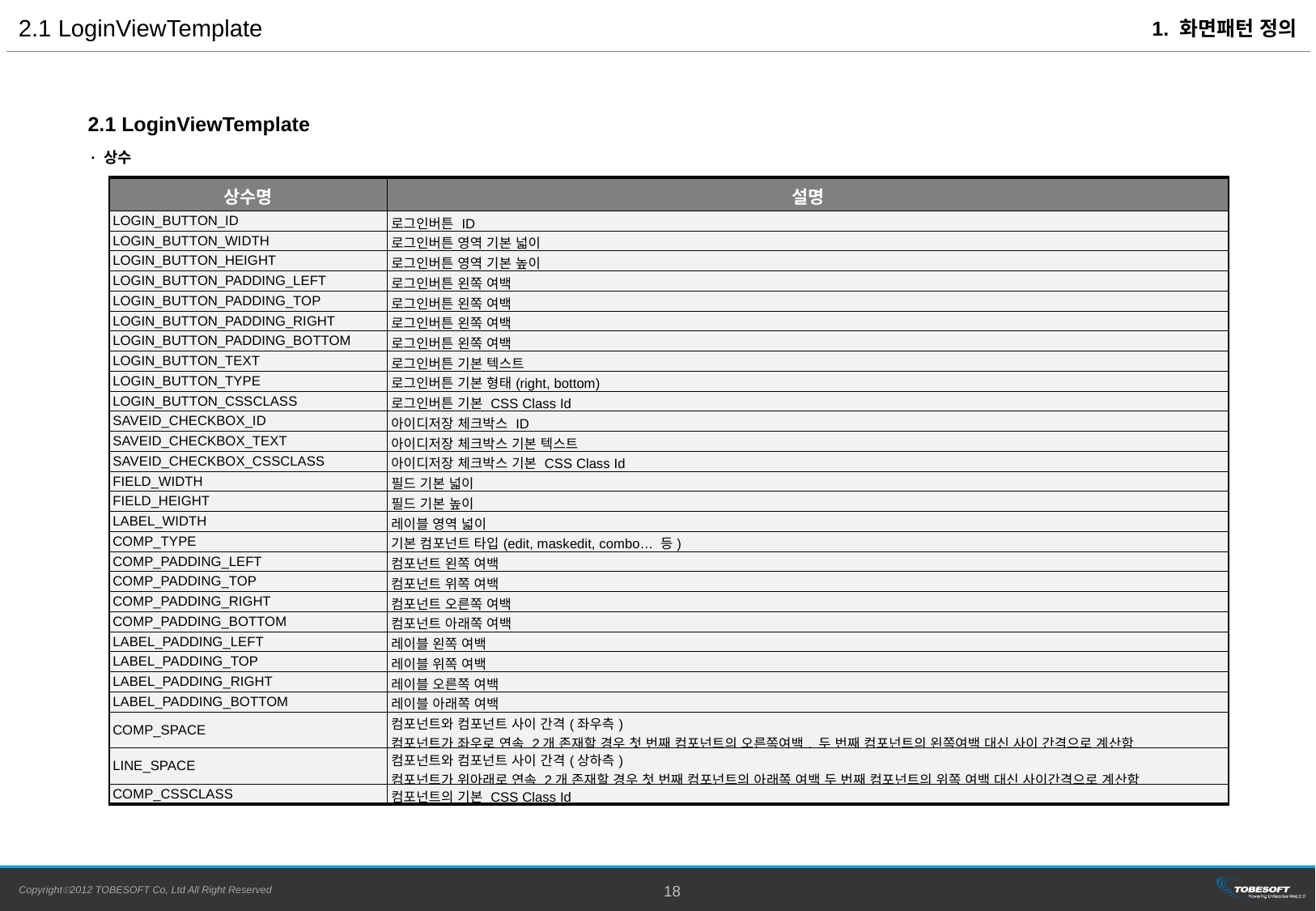

2.1 LoginViewTemplate
1. 화면패턴 정의
2.1 LoginViewTemplate
· 상수
| 상수명 | 설명 |
| --- | --- |
| LOGIN\_BUTTON\_ID | 로그인버튼 ID |
| LOGIN\_BUTTON\_WIDTH | 로그인버튼 영역 기본 넓이 |
| LOGIN\_BUTTON\_HEIGHT | 로그인버튼 영역 기본 높이 |
| LOGIN\_BUTTON\_PADDING\_LEFT | 로그인버튼 왼쪽 여백 |
| LOGIN\_BUTTON\_PADDING\_TOP | 로그인버튼 왼쪽 여백 |
| LOGIN\_BUTTON\_PADDING\_RIGHT | 로그인버튼 왼쪽 여백 |
| LOGIN\_BUTTON\_PADDING\_BOTTOM | 로그인버튼 왼쪽 여백 |
| LOGIN\_BUTTON\_TEXT | 로그인버튼 기본 텍스트 |
| LOGIN\_BUTTON\_TYPE | 로그인버튼 기본 형태(right, bottom) |
| LOGIN\_BUTTON\_CSSCLASS | 로그인버튼 기본 CSS Class Id |
| SAVEID\_CHECKBOX\_ID | 아이디저장 체크박스 ID |
| SAVEID\_CHECKBOX\_TEXT | 아이디저장 체크박스 기본 텍스트 |
| SAVEID\_CHECKBOX\_CSSCLASS | 아이디저장 체크박스 기본 CSS Class Id |
| FIELD\_WIDTH | 필드 기본 넓이 |
| FIELD\_HEIGHT | 필드 기본 높이 |
| LABEL\_WIDTH | 레이블 영역 넓이 |
| COMP\_TYPE | 기본 컴포넌트 타입(edit, maskedit, combo… 등) |
| COMP\_PADDING\_LEFT | 컴포넌트 왼쪽 여백 |
| COMP\_PADDING\_TOP | 컴포넌트 위쪽 여백 |
| COMP\_PADDING\_RIGHT | 컴포넌트 오른쪽 여백 |
| COMP\_PADDING\_BOTTOM | 컴포넌트 아래쪽 여백 |
| LABEL\_PADDING\_LEFT | 레이블 왼쪽 여백 |
| LABEL\_PADDING\_TOP | 레이블 위쪽 여백 |
| LABEL\_PADDING\_RIGHT | 레이블 오른쪽 여백 |
| LABEL\_PADDING\_BOTTOM | 레이블 아래쪽 여백 |
| COMP\_SPACE | 컴포넌트와 컴포넌트 사이 간격(좌우측) 컴포넌트가 좌우로 연속 2개 존재할 경우 첫 번째 컴포넌트의 오른쪽여백, 두 번째 컴포넌트의 왼쪽여백 대신 사이 간격으로 계산함 |
| LINE\_SPACE | 컴포넌트와 컴포넌트 사이 간격(상하측) 컴포넌트가 위아래로 연속 2개 존재할 경우 첫 번째 컴포넌트의 아래쪽 여백 두 번째 컴포넌트의 위쪽 여백 대신 사이간격으로 계산함 |
| COMP\_CSSCLASS | 컴포넌트의 기본 CSS Class Id |